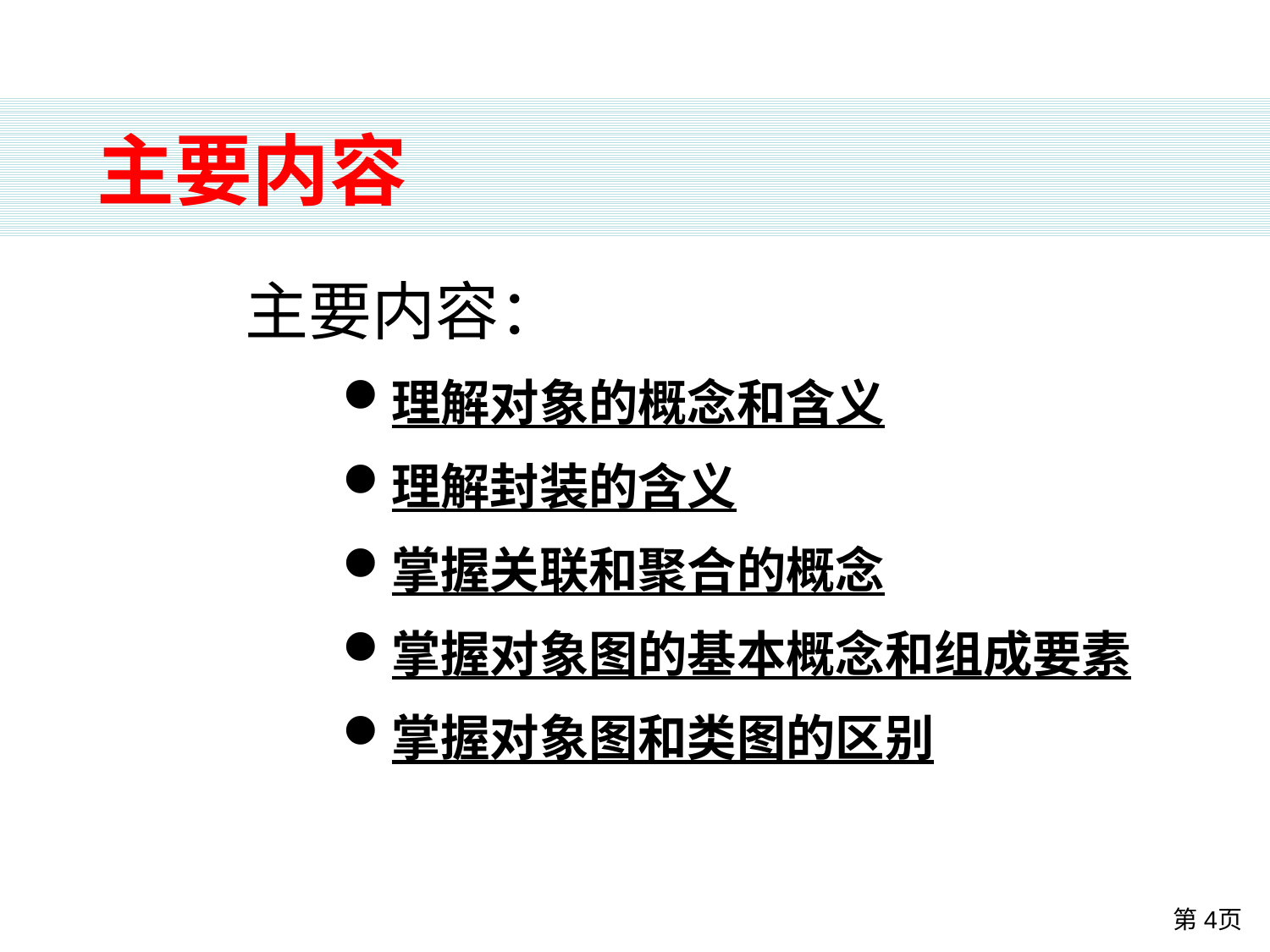

主要内容
主要内容：
理解对象的概念和含义
理解封装的含义
掌握关联和聚合的概念
掌握对象图的基本概念和组成要素
掌握对象图和类图的区别
第4页